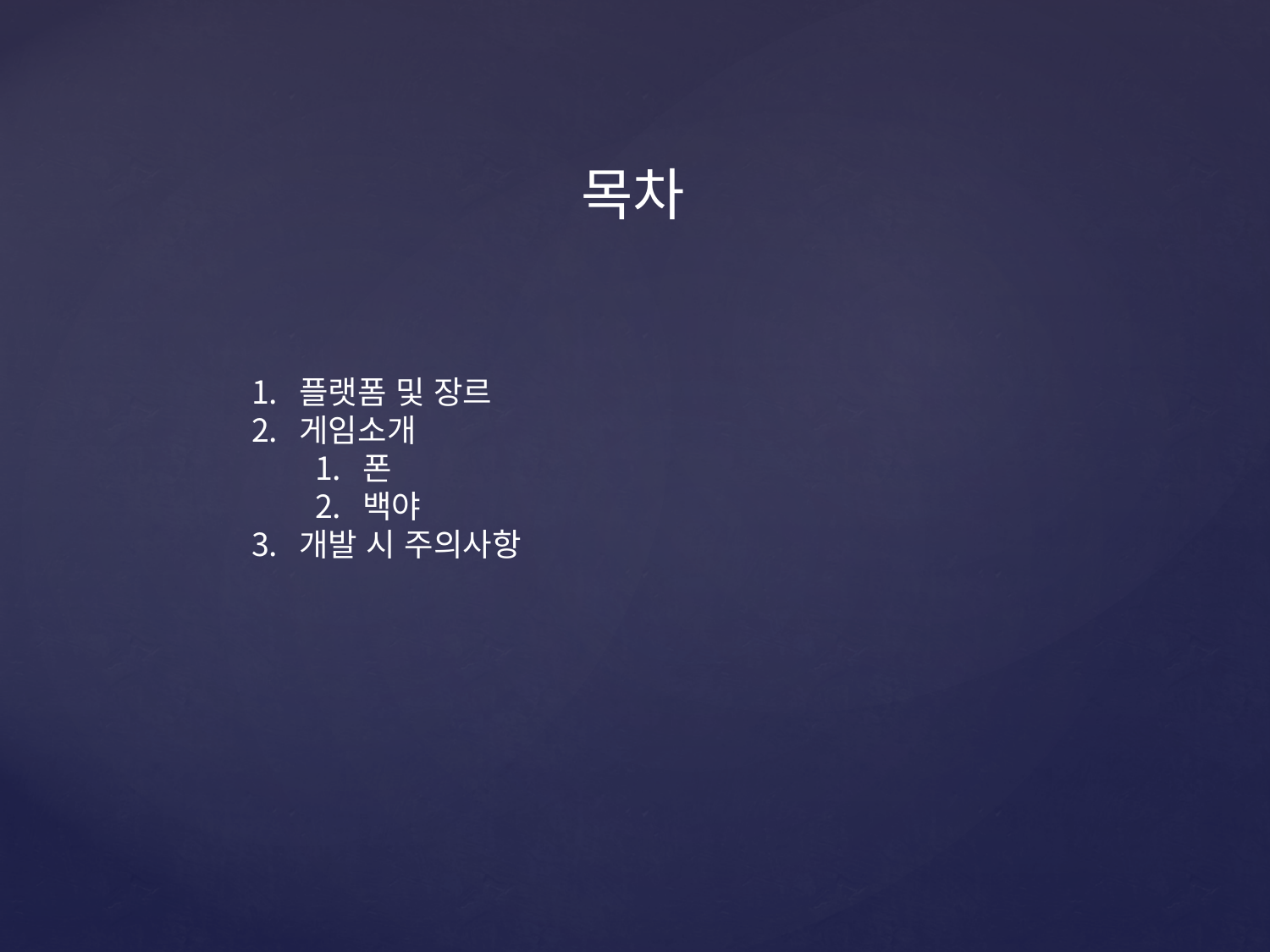

목차
플랫폼 및 장르
게임소개
폰
백야
개발 시 주의사항